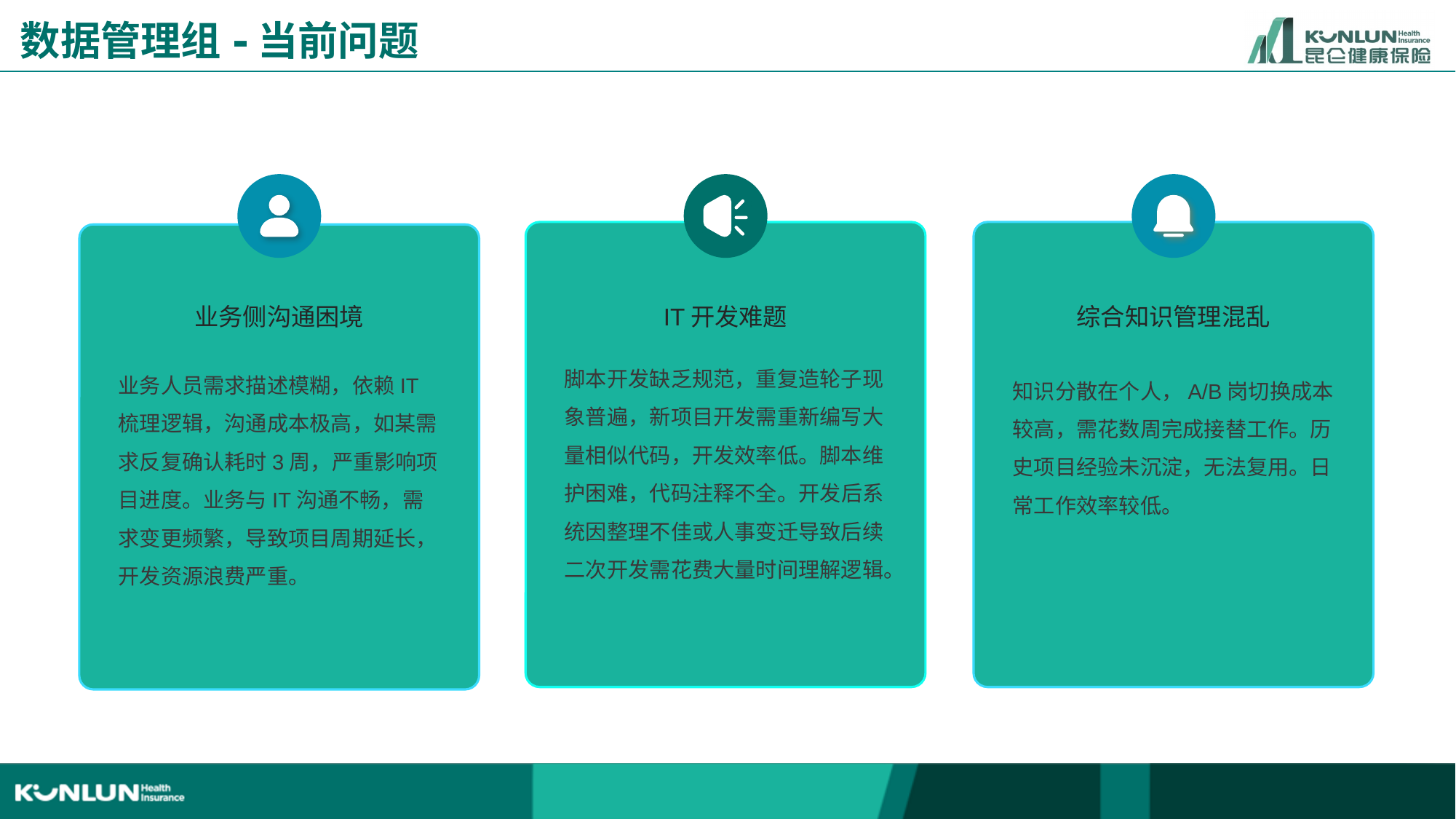

数据管理组-当前问题

业务侧沟通困境
IT开发难题
综合知识管理混乱
脚本开发缺乏规范，重复造轮子现象普遍，新项目开发需重新编写大量相似代码，开发效率低。脚本维护困难，代码注释不全。开发后系统因整理不佳或人事变迁导致后续二次开发需花费大量时间理解逻辑。
业务人员需求描述模糊，依赖IT梳理逻辑，沟通成本极高，如某需求反复确认耗时3周，严重影响项目进度。业务与IT沟通不畅，需求变更频繁，导致项目周期延长，开发资源浪费严重。
知识分散在个人，A/B岗切换成本较高，需花数周完成接替工作。历史项目经验未沉淀，无法复用。日常工作效率较低。